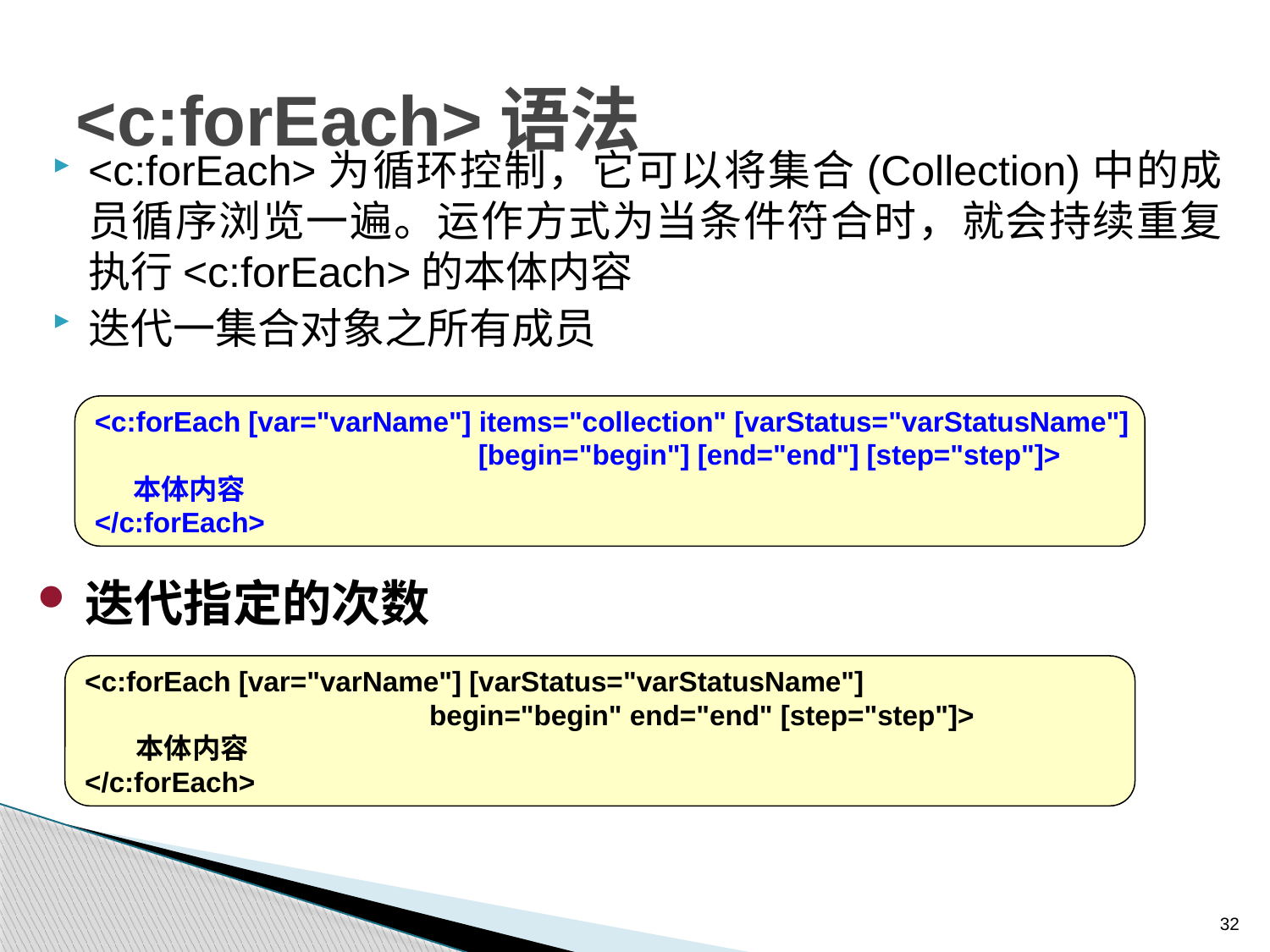

# <c:forEach>语法
<c:forEach>为循环控制，它可以将集合(Collection)中的成员循序浏览一遍。运作方式为当条件符合时，就会持续重复执行<c:forEach>的本体内容
迭代一集合对象之所有成员

<c:forEach [var="varName"] items="collection" [varStatus="varStatusName"]
                                                 [begin="begin"] [end="end"] [step="step"]>
     本体内容
</c:forEach>
迭代指定的次数
<c:forEach [var="varName"] [varStatus="varStatusName"]
                                            begin="begin" end="end" [step="step"]>
       本体内容
</c:forEach>
32